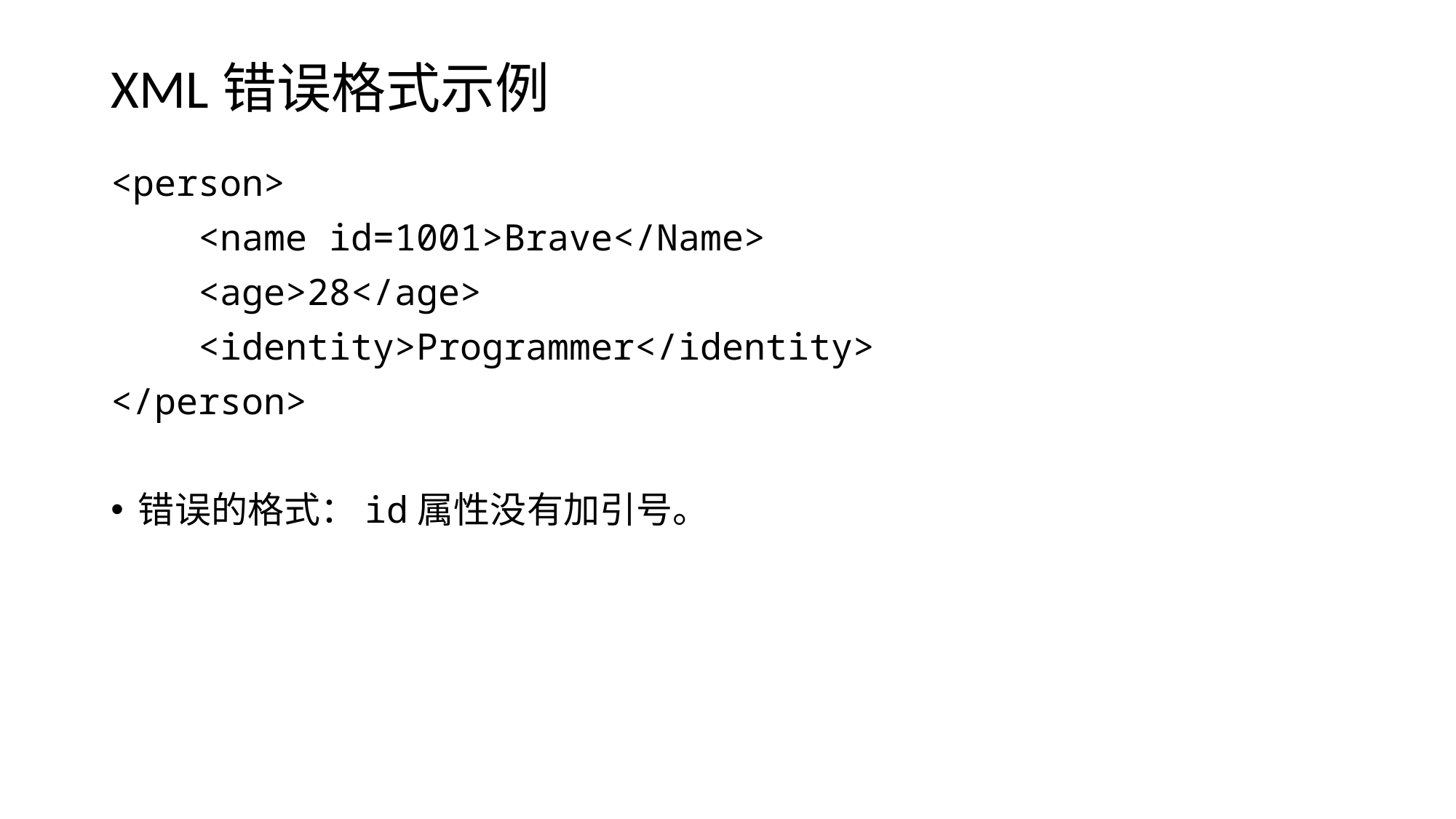

# XML错误格式示例
<person>
    <name id=1001>Brave</Name>
    <age>28</age>
    <identity>Programmer</identity>
</person>

错误的格式：id属性没有加引号。